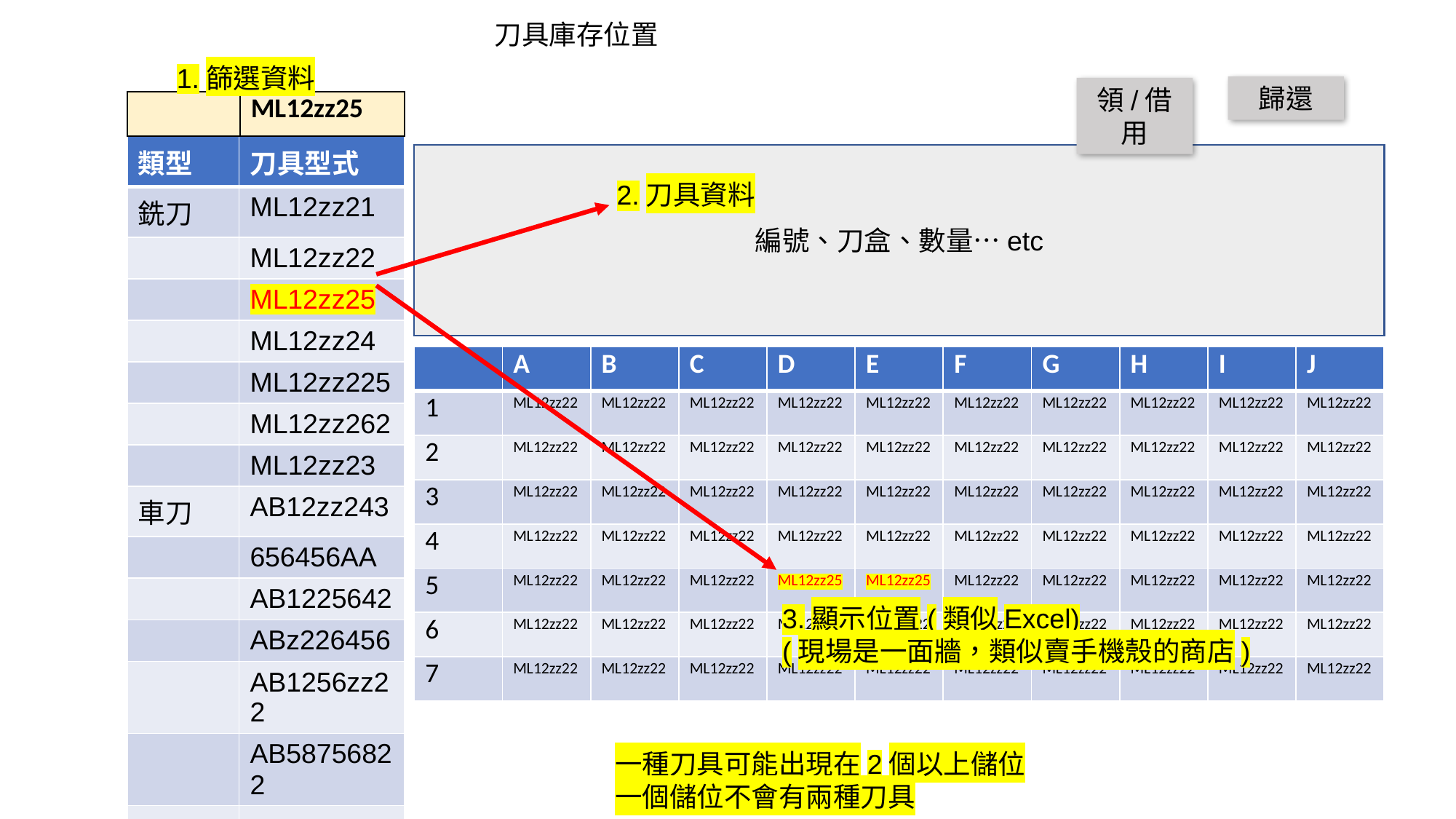

刀具庫存位置
1.篩選資料
歸還
領/借用
|  | ML12zz25 |
| --- | --- |
| 類型 | 刀具型式 |
| --- | --- |
| 銑刀 | ML12zz21 |
|  | ML12zz22 |
|  | ML12zz25 |
|  | ML12zz24 |
|  | ML12zz225 |
|  | ML12zz262 |
|  | ML12zz23 |
| 車刀 | AB12zz243 |
|  | 656456AA |
|  | AB1225642 |
|  | ABz226456 |
|  | AB1256zz22 |
|  | AB58756822 |
| … | … |
編號、刀盒、數量…etc
2.刀具資料
|  | A | B | C | D | E | F | G | H | I | J |
| --- | --- | --- | --- | --- | --- | --- | --- | --- | --- | --- |
| 1 | ML12zz22 | ML12zz22 | ML12zz22 | ML12zz22 | ML12zz22 | ML12zz22 | ML12zz22 | ML12zz22 | ML12zz22 | ML12zz22 |
| 2 | ML12zz22 | ML12zz22 | ML12zz22 | ML12zz22 | ML12zz22 | ML12zz22 | ML12zz22 | ML12zz22 | ML12zz22 | ML12zz22 |
| 3 | ML12zz22 | ML12zz22 | ML12zz22 | ML12zz22 | ML12zz22 | ML12zz22 | ML12zz22 | ML12zz22 | ML12zz22 | ML12zz22 |
| 4 | ML12zz22 | ML12zz22 | ML12zz22 | ML12zz22 | ML12zz22 | ML12zz22 | ML12zz22 | ML12zz22 | ML12zz22 | ML12zz22 |
| 5 | ML12zz22 | ML12zz22 | ML12zz22 | ML12zz25 | ML12zz25 | ML12zz22 | ML12zz22 | ML12zz22 | ML12zz22 | ML12zz22 |
| 6 | ML12zz22 | ML12zz22 | ML12zz22 | ML12zz22 | ML12zz22 | ML12zz22 | ML12zz22 | ML12zz22 | ML12zz22 | ML12zz22 |
| 7 | ML12zz22 | ML12zz22 | ML12zz22 | ML12zz22 | ML12zz22 | ML12zz22 | ML12zz22 | ML12zz22 | ML12zz22 | ML12zz22 |
3.顯示位置(類似Excel)
(現場是一面牆，類似賣手機殼的商店)
一種刀具可能出現在2個以上儲位
一個儲位不會有兩種刀具